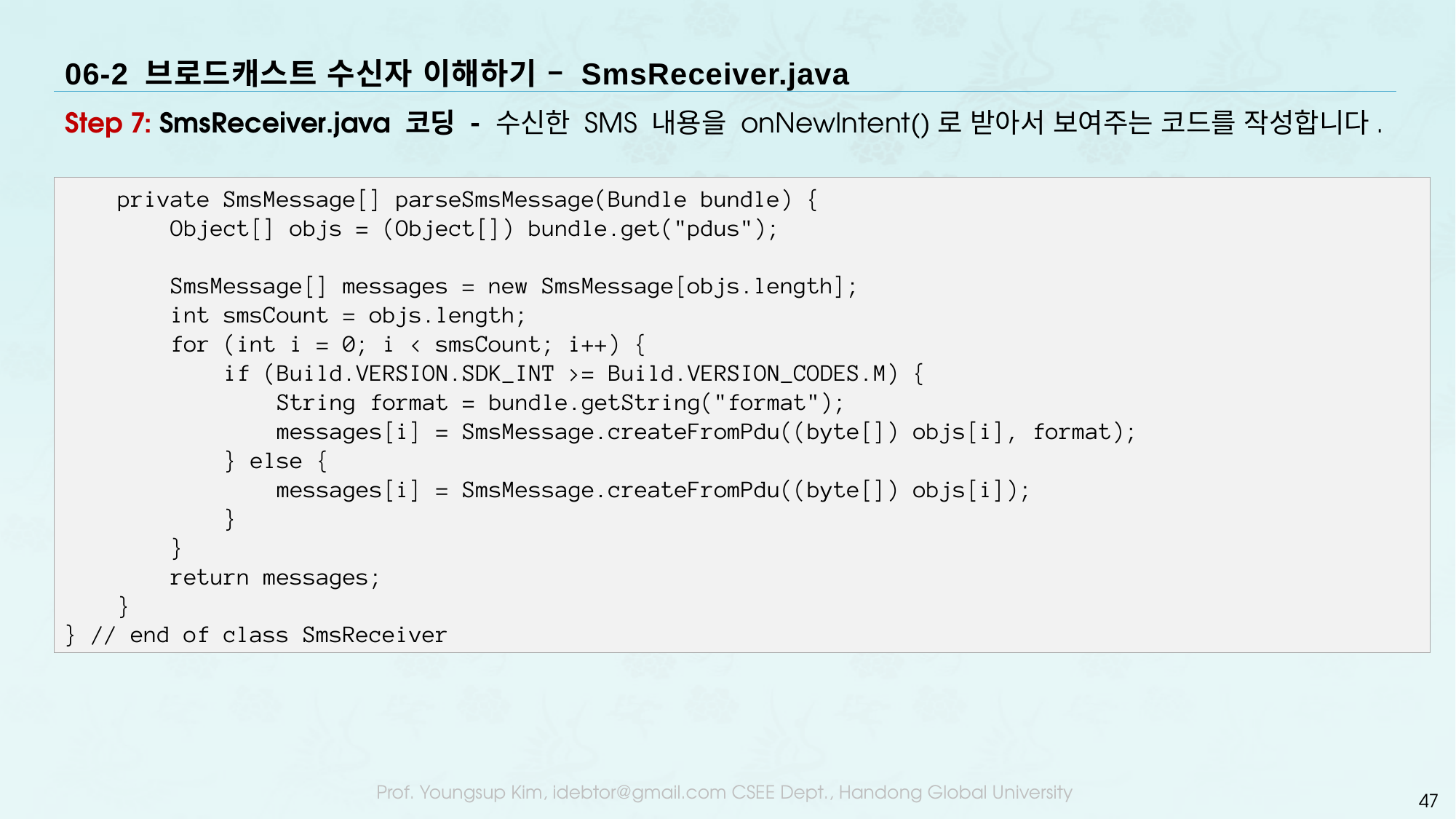

# 06-2 브로드캐스트 수신자 이해하기 – SmsReceiver.java
Step 7: SmsReceiver.java 코딩 - 수신한 SMS 내용을 onNewIntent()로 받아서 보여주는 코드를 작성합니다.
    private SmsMessage[] parseSmsMessage(Bundle bundle) {
        Object[] objs = (Object[]) bundle.get("pdus");

        SmsMessage[] messages = new SmsMessage[objs.length];
        int smsCount = objs.length;
        for (int i = 0; i < smsCount; i++) {
            if (Build.VERSION.SDK_INT >= Build.VERSION_CODES.M) {
                String format = bundle.getString("format");
                messages[i] = SmsMessage.createFromPdu((byte[]) objs[i], format);
            } else {
                messages[i] = SmsMessage.createFromPdu((byte[]) objs[i]);
            }
        }
        return messages;
    }
} // end of class SmsReceiver
47